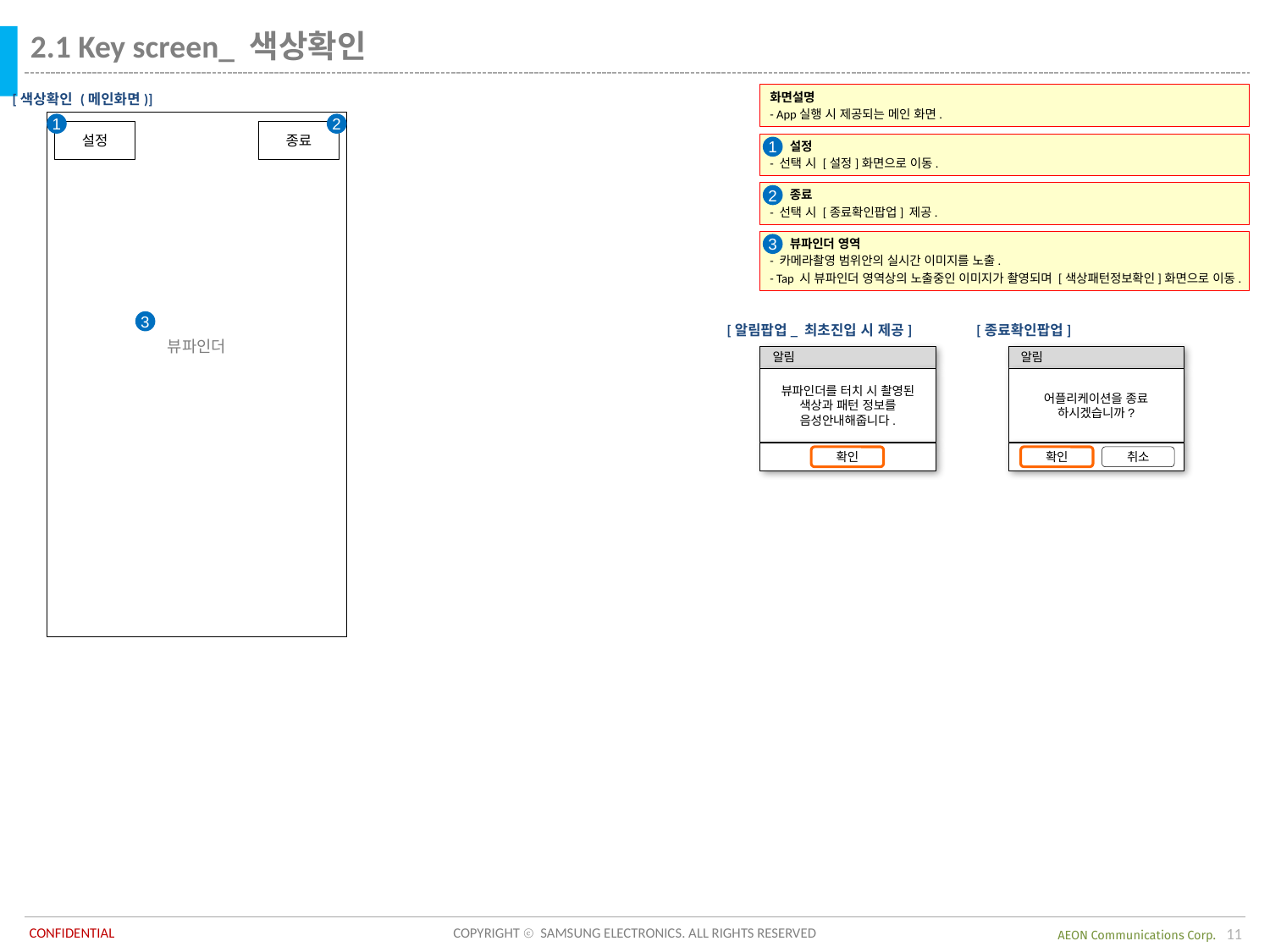

2.1 Key screen_ 색상확인
화면설명
- App실행 시 제공되는 메인 화면.
[색상확인 (메인화면)]
뷰파인더

설정
종료
1
2
     설정
- 선택 시 [설정]화면으로 이동.
1
     종료
- 선택 시 [종료확인팝업] 제공.
2
     뷰파인더 영역
- 카메라촬영 범위안의 실시간 이미지를 노출.
- Tap 시 뷰파인더 영역상의 노출중인 이미지가 촬영되며 [색상패턴정보확인]화면으로 이동.
3
3
[알림팝업_ 최초진입 시 제공]
[종료확인팝업]
알림
뷰파인더를 터치 시 촬영된 색상과 패턴 정보를 음성안내해줍니다.

확인
알림
어플리케이션을 종료 하시겠습니까?

확인
취소
11